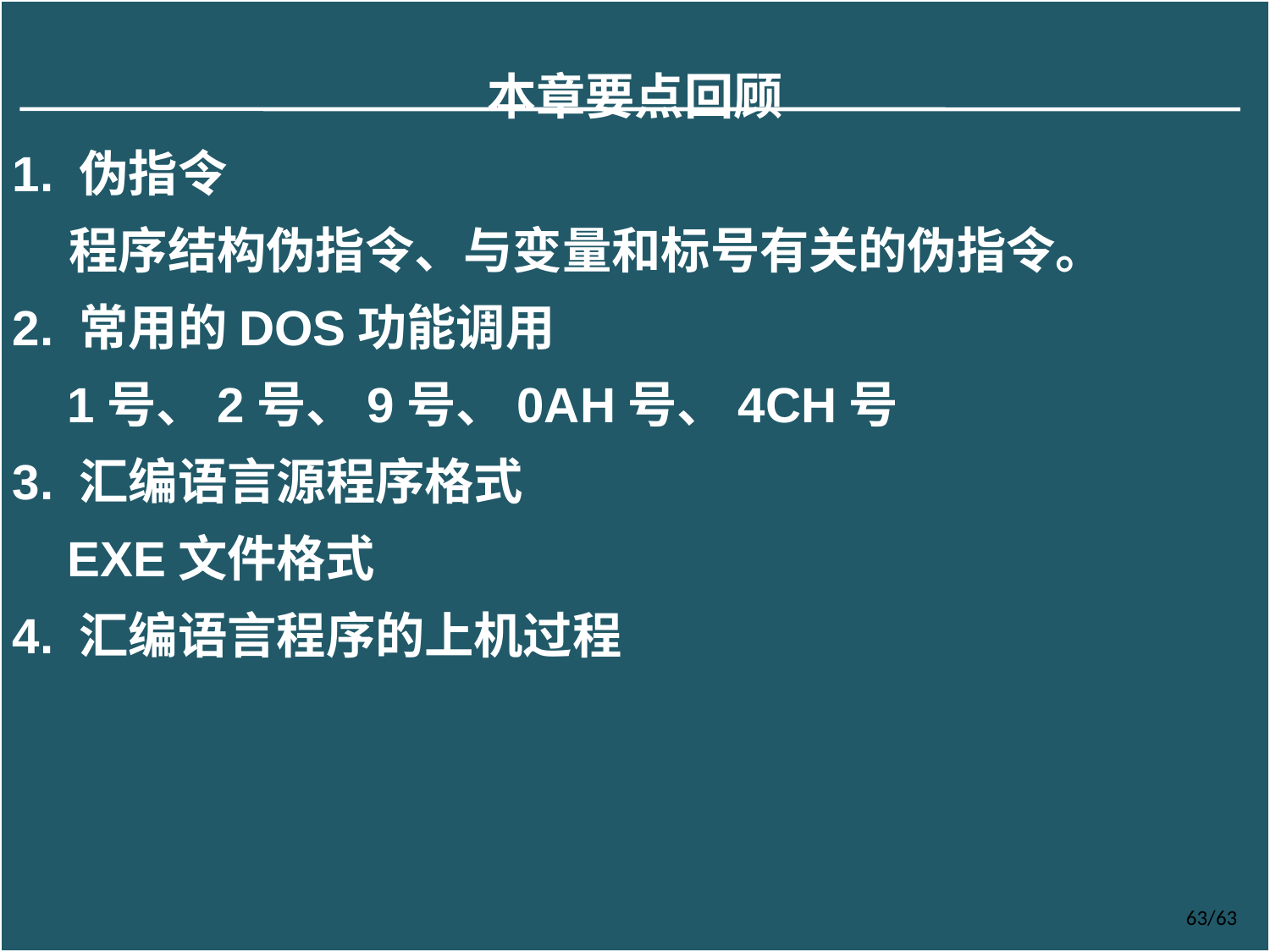

本章要点回顾
1. 伪指令
    程序结构伪指令、与变量和标号有关的伪指令。
2. 常用的DOS功能调用
    1号、2号、9号、0AH号、4CH号
3. 汇编语言源程序格式
    EXE文件格式
4. 汇编语言程序的上机过程
63/63